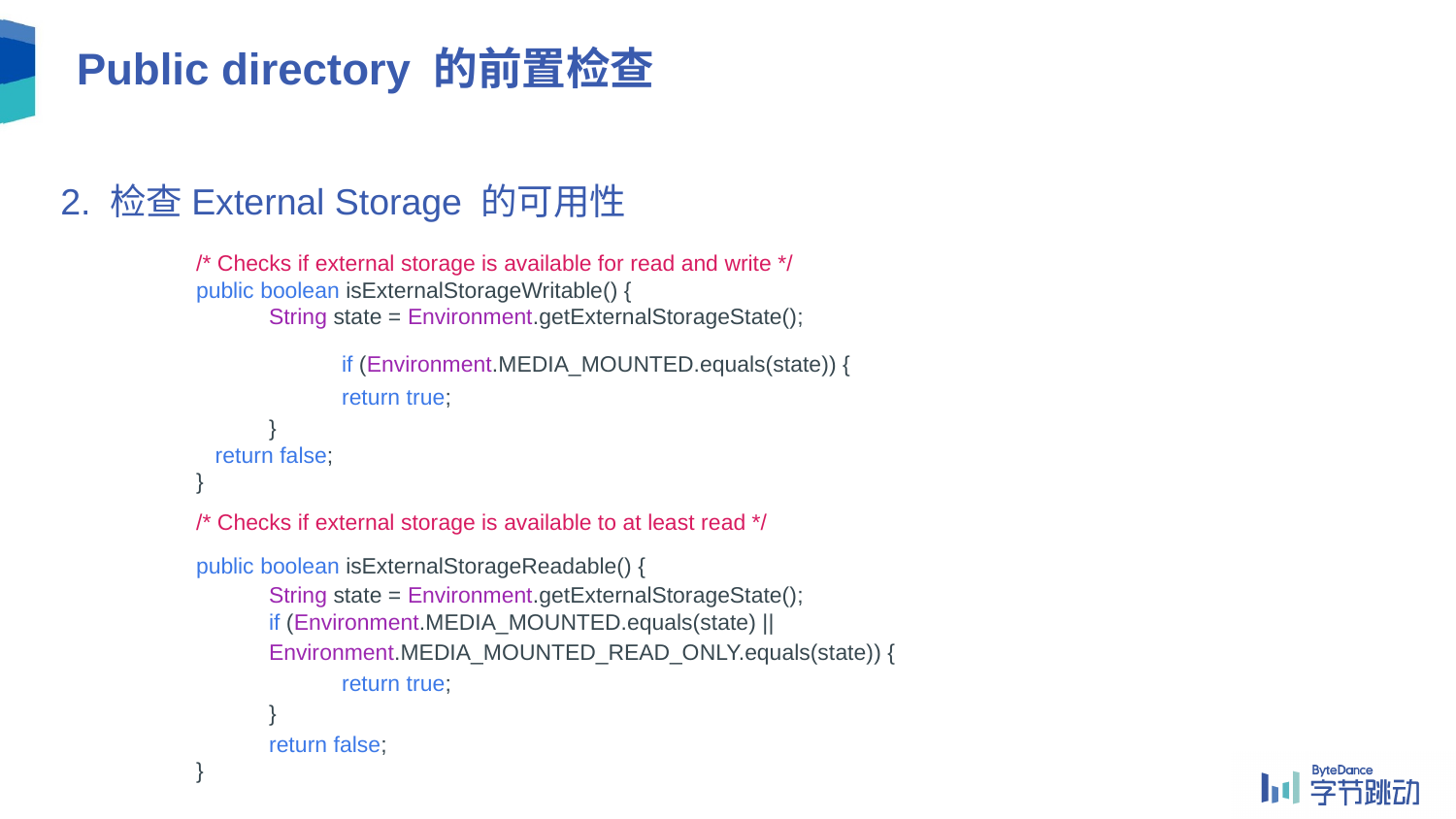

# Public directory 的前置检查
2. 检查External Storage 的可用性
/* Checks if external storage is available for read and write */
public boolean isExternalStorageWritable() {
String state = Environment.getExternalStorageState();
 	if (Environment.MEDIA_MOUNTED.equals(state)) {
return true;
}
   return false;
}
/* Checks if external storage is available to at least read */
public boolean isExternalStorageReadable() {
String state = Environment.getExternalStorageState();
if (Environment.MEDIA_MOUNTED.equals(state) ||
Environment.MEDIA_MOUNTED_READ_ONLY.equals(state)) {
return true;
}
return false;
}